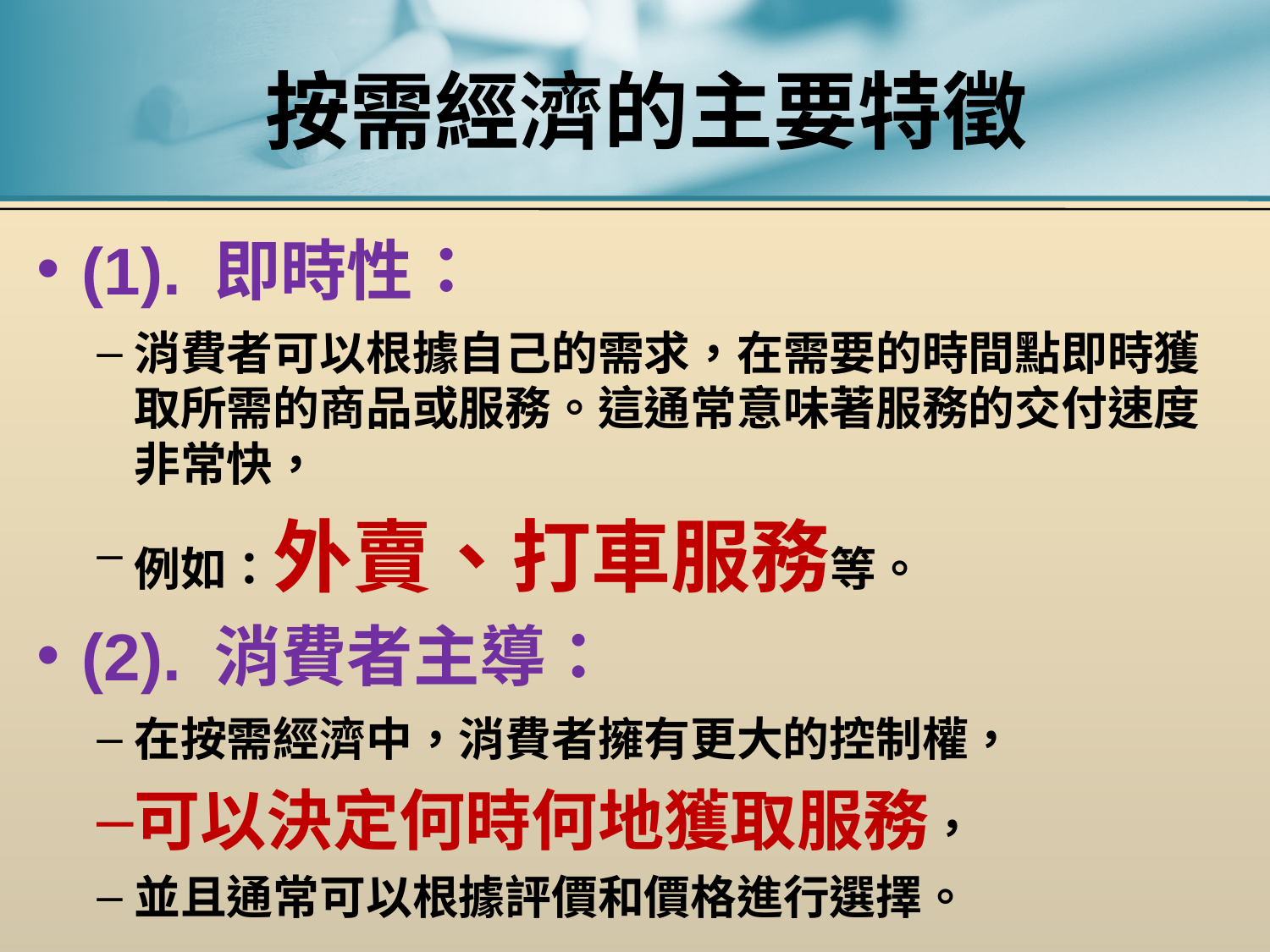

# 按需經濟的主要特徵
(1). 即時性：
消費者可以根據自己的需求，在需要的時間點即時獲取所需的商品或服務。這通常意味著服務的交付速度非常快，
例如：外賣、打車服務等。
(2). 消費者主導：
在按需經濟中，消費者擁有更大的控制權，
可以決定何時何地獲取服務，
並且通常可以根據評價和價格進行選擇。